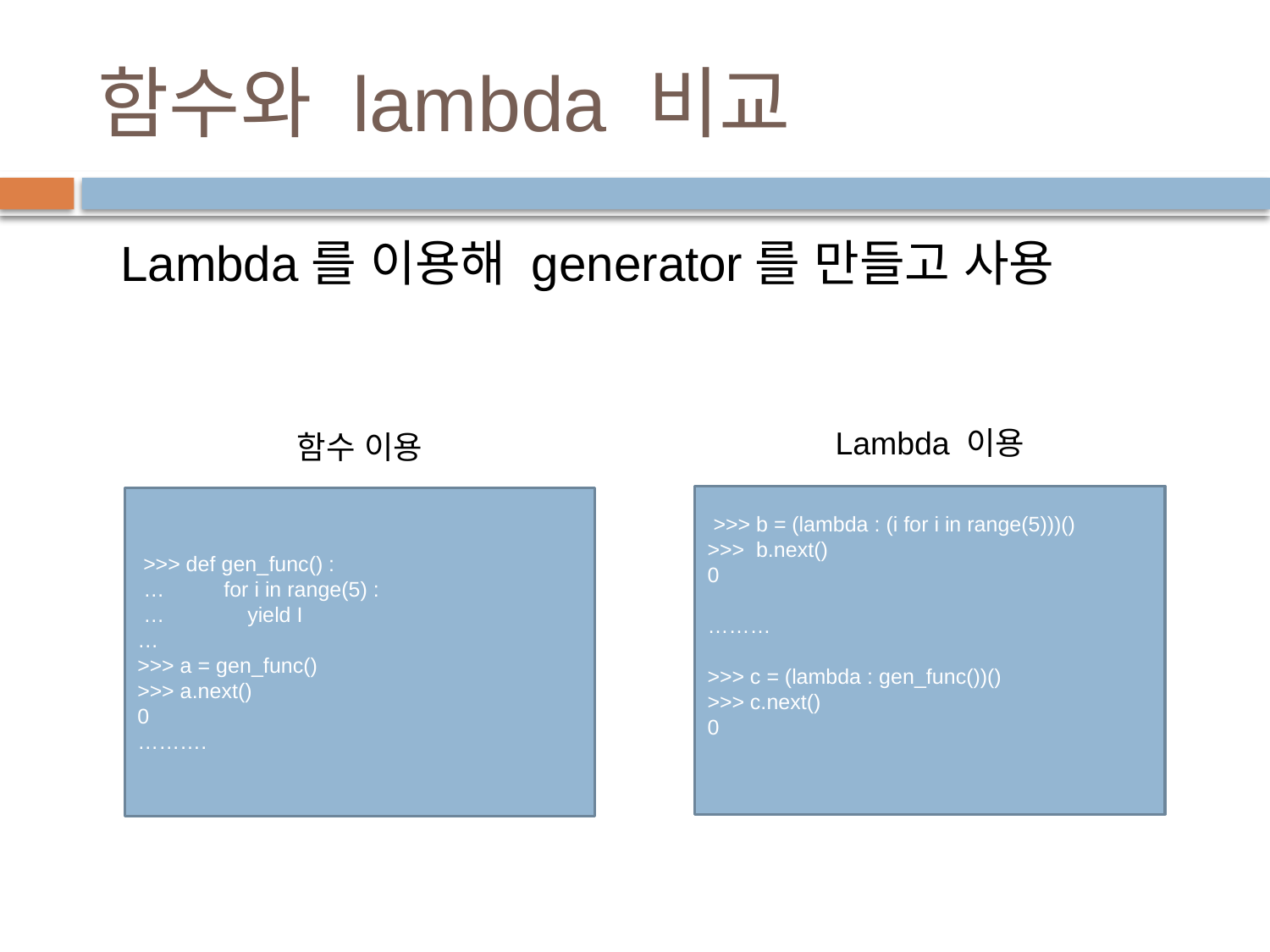

# 함수와 lambda 비교
Lambda를 이용해 generator를 만들고 사용
Lambda 이용
함수 이용
 >>> b = (lambda : (i for i in range(5)))()
>>>  b.next()
0

………

>>> c = (lambda : gen_func())()
>>> c.next()
0

 >>> def gen_func() :
 …          for i in range(5) :
 …              yield I
…
>>> a = gen_func()
>>> a.next()
0
……….